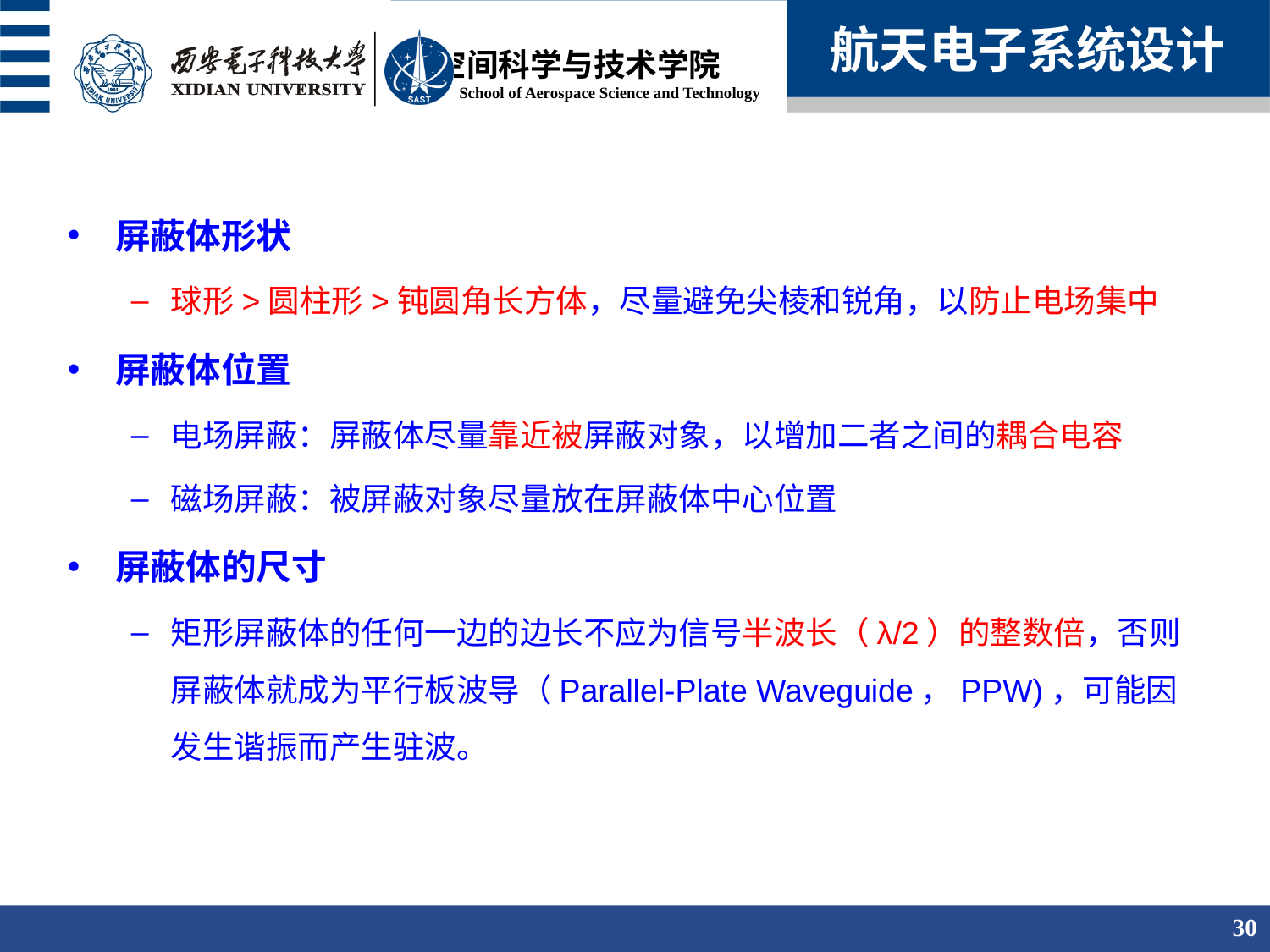

航天电子系统设计
屏蔽体形状
球形>圆柱形>钝圆角长方体，尽量避免尖棱和锐角，以防止电场集中
屏蔽体位置
电场屏蔽：屏蔽体尽量靠近被屏蔽对象，以增加二者之间的耦合电容
磁场屏蔽：被屏蔽对象尽量放在屏蔽体中心位置
屏蔽体的尺寸
矩形屏蔽体的任何一边的边长不应为信号半波长（λ/2）的整数倍，否则屏蔽体就成为平行板波导（Parallel-Plate Waveguide，PPW)，可能因发生谐振而产生驻波。